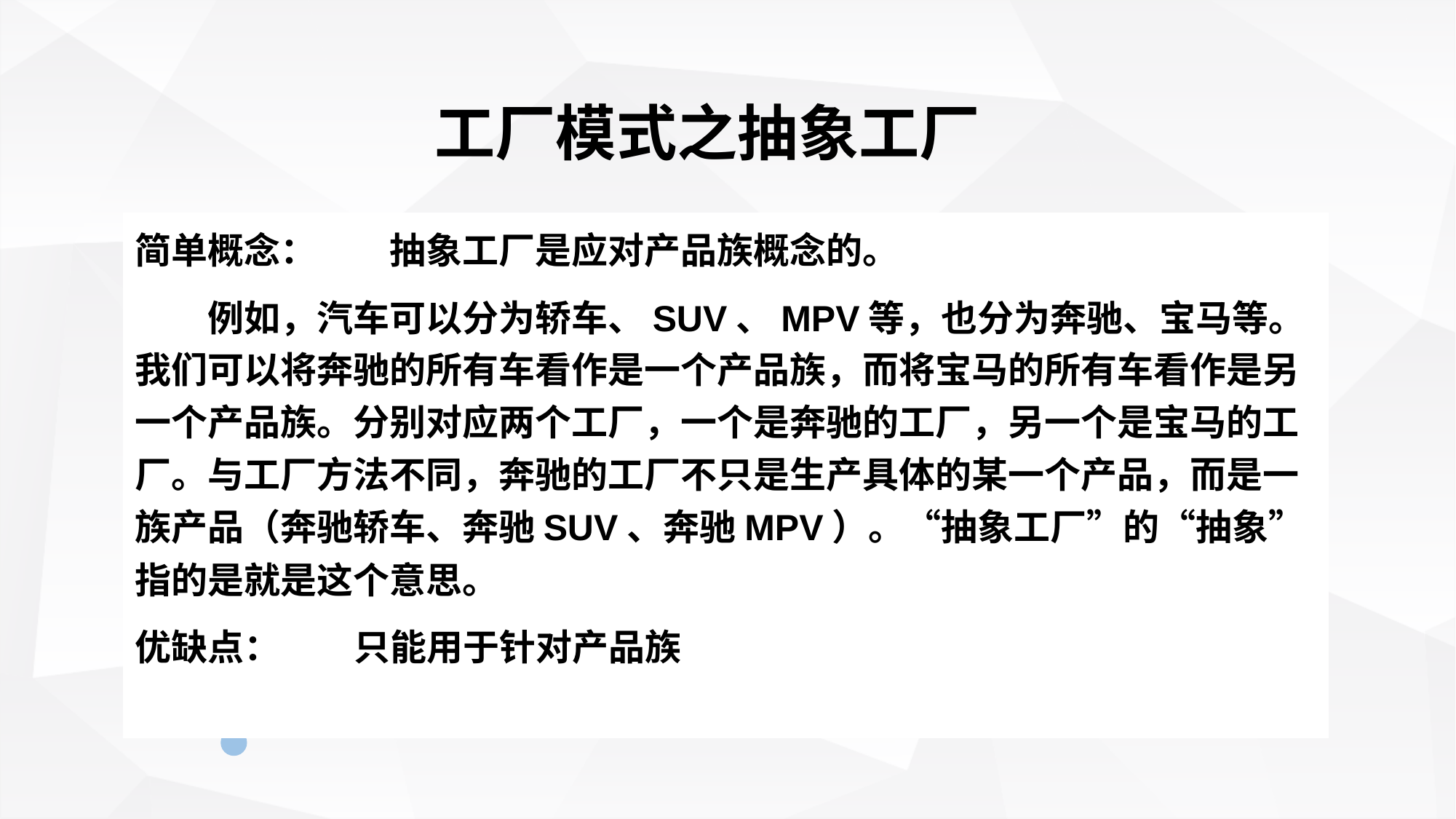

# 工厂模式之抽象工厂
简单概念：　　抽象工厂是应对产品族概念的。
　　例如，汽车可以分为轿车、SUV、MPV等，也分为奔驰、宝马等。我们可以将奔驰的所有车看作是一个产品族，而将宝马的所有车看作是另一个产品族。分别对应两个工厂，一个是奔驰的工厂，另一个是宝马的工厂。与工厂方法不同，奔驰的工厂不只是生产具体的某一个产品，而是一族产品（奔驰轿车、奔驰SUV、奔驰MPV）。“抽象工厂”的“抽象”指的是就是这个意思。
优缺点：         只能用于针对产品族